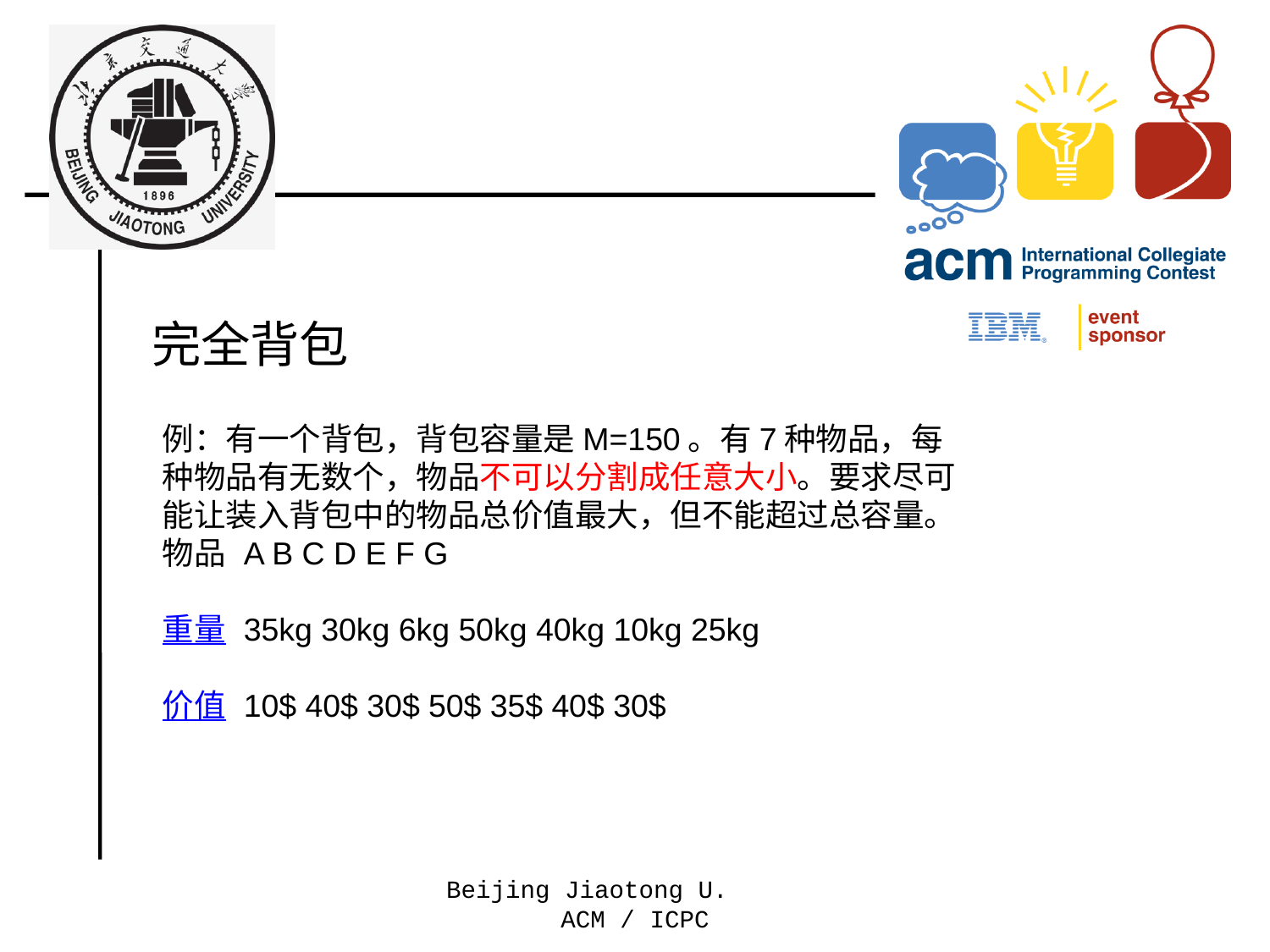

#

完全背包
例：有一个背包，背包容量是M=150。有7种物品，每种物品有无数个，物品不可以分割成任意大小。要求尽可能让装入背包中的物品总价值最大，但不能超过总容量。
物品 A B C D E F G

重量 35kg 30kg 6kg 50kg 40kg 10kg 25kg

价值 10$ 40$ 30$ 50$ 35$ 40$ 30$